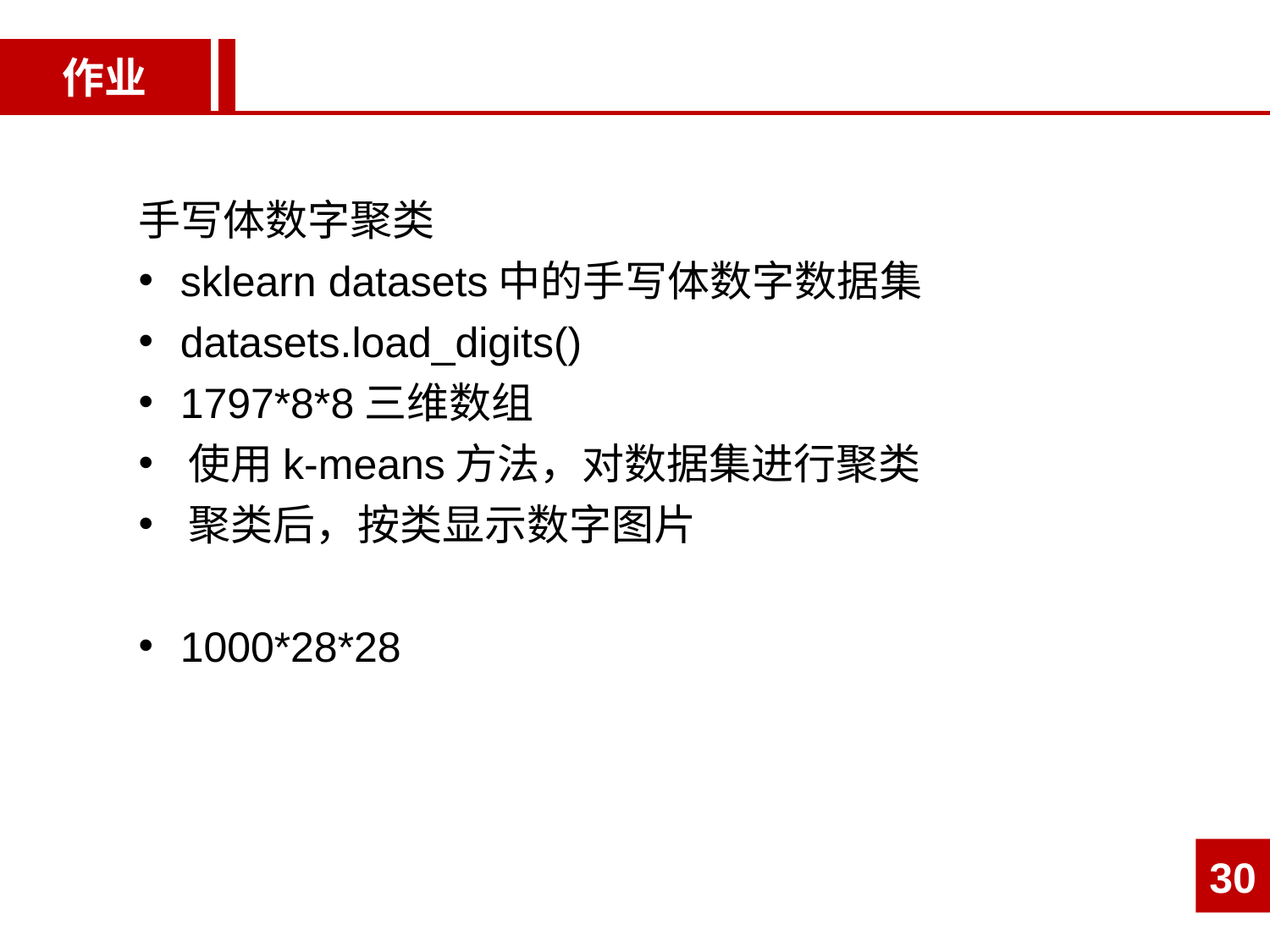

作业

手写体数字聚类
 sklearn datasets中的手写体数字数据集
 datasets.load_digits()
 1797*8*8三维数组
 使用k-means方法，对数据集进行聚类
 聚类后，按类显示数字图片

 1000*28*28
30